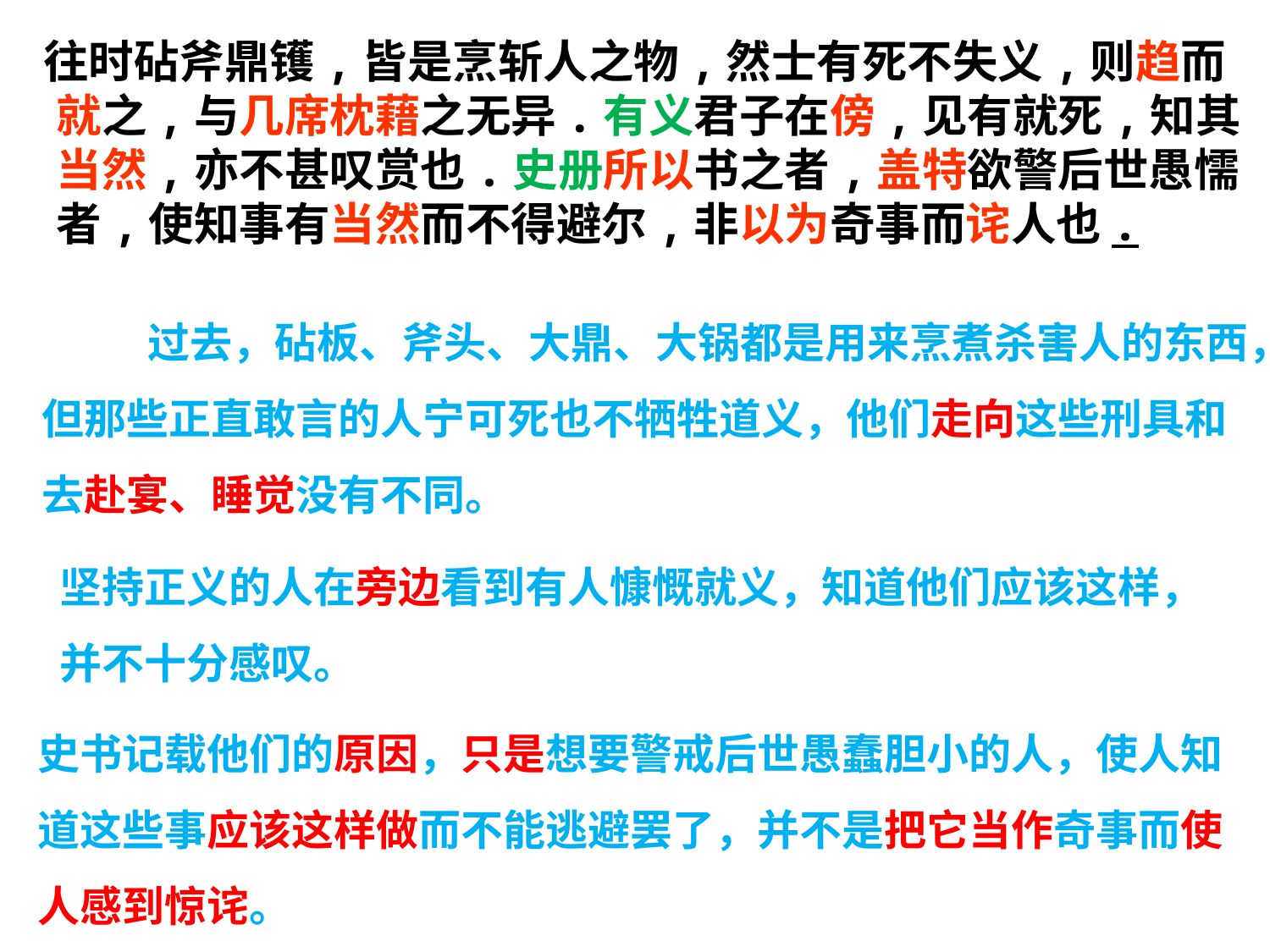

往时砧斧鼎镬,皆是烹斩人之物,然士有死不失义,则趋而就之,与几席枕藉之无异.有义君子在傍,见有就死,知其当然,亦不甚叹赏也.史册所以书之者,盖特欲警后世愚懦者,使知事有当然而不得避尔,非以为奇事而诧人也.
          过去，砧板、斧头、大鼎、大锅都是用来烹煮杀害人的东西，但那些正直敢言的人宁可死也不牺牲道义，他们走向这些刑具和去赴宴、睡觉没有不同。
坚持正义的人在旁边看到有人慷慨就义，知道他们应该这样，并不十分感叹。
史书记载他们的原因，只是想要警戒后世愚蠢胆小的人，使人知道这些事应该这样做而不能逃避罢了，并不是把它当作奇事而使人感到惊诧。